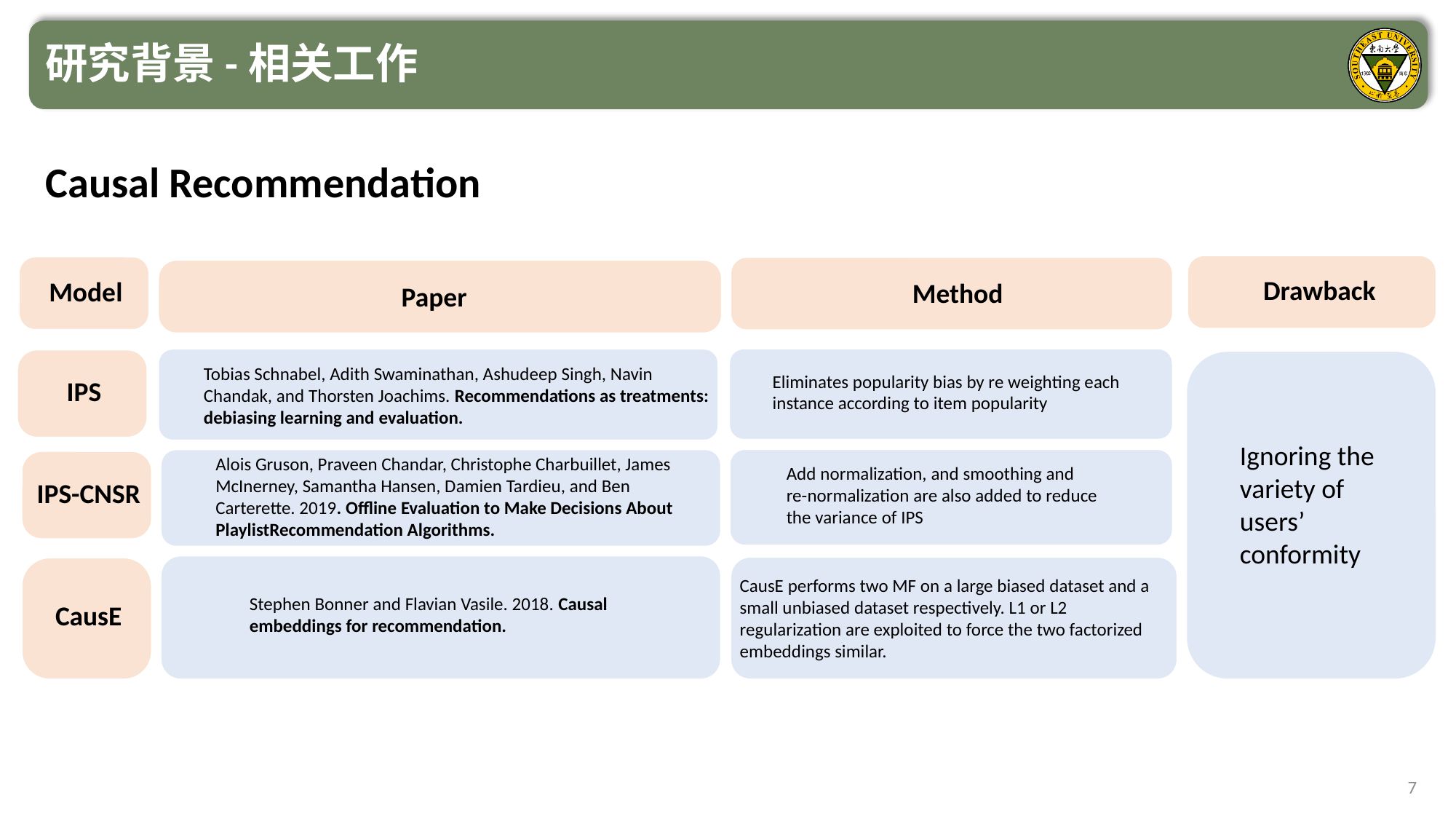

研究背景-相关工作
Causal Recommendation
Drawback

Model

Method

Paper

IPS

Eliminates popularity bias by re weighting each instance according to item popularity
Tobias Schnabel, Adith Swaminathan, Ashudeep Singh, Navin Chandak, and Thorsten Joachims. Recommendations as treatments: debiasing learning and evaluation.
Ignoring the variety of users’ conformity
Alois Gruson, Praveen Chandar, Christophe Charbuillet, James McInerney, Samantha Hansen, Damien Tardieu, and Ben Carterette. 2019. Offline Evaluation to Make Decisions About PlaylistRecommendation Algorithms.
IPS-CNSR

Add normalization, and smoothing and re-normalization are also added to reduce the variance of IPS
CausE

CausE performs two MF on a large biased dataset and a small unbiased dataset respectively. L1 or L2 regularization are exploited to force the two factorized embeddings similar.
Stephen Bonner and Flavian Vasile. 2018. Causal embeddings for recommendation.
7